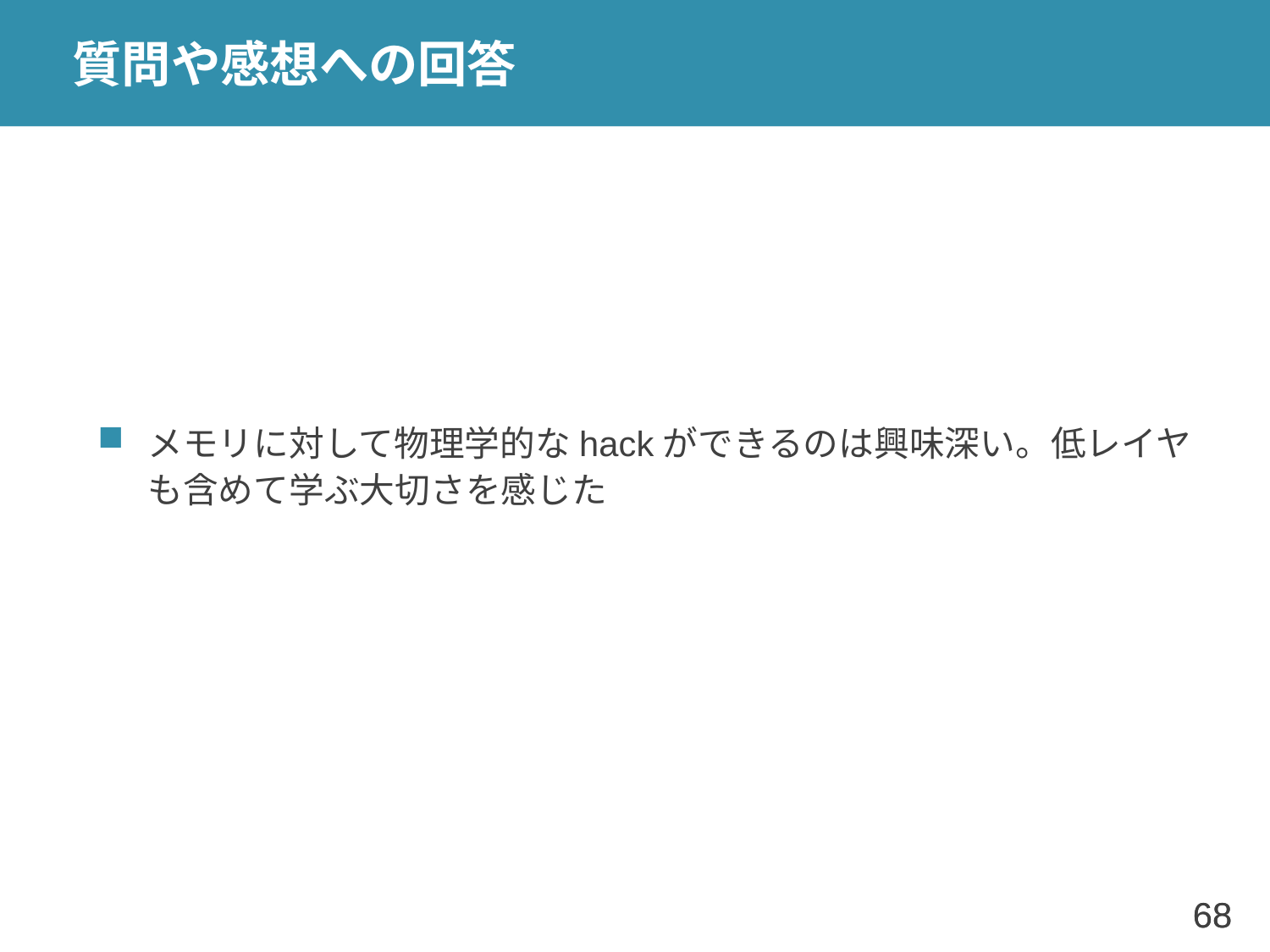

# 質問や感想への回答
メモリに対して物理学的なhackができるのは興味深い。低レイヤも含めて学ぶ大切さを感じた